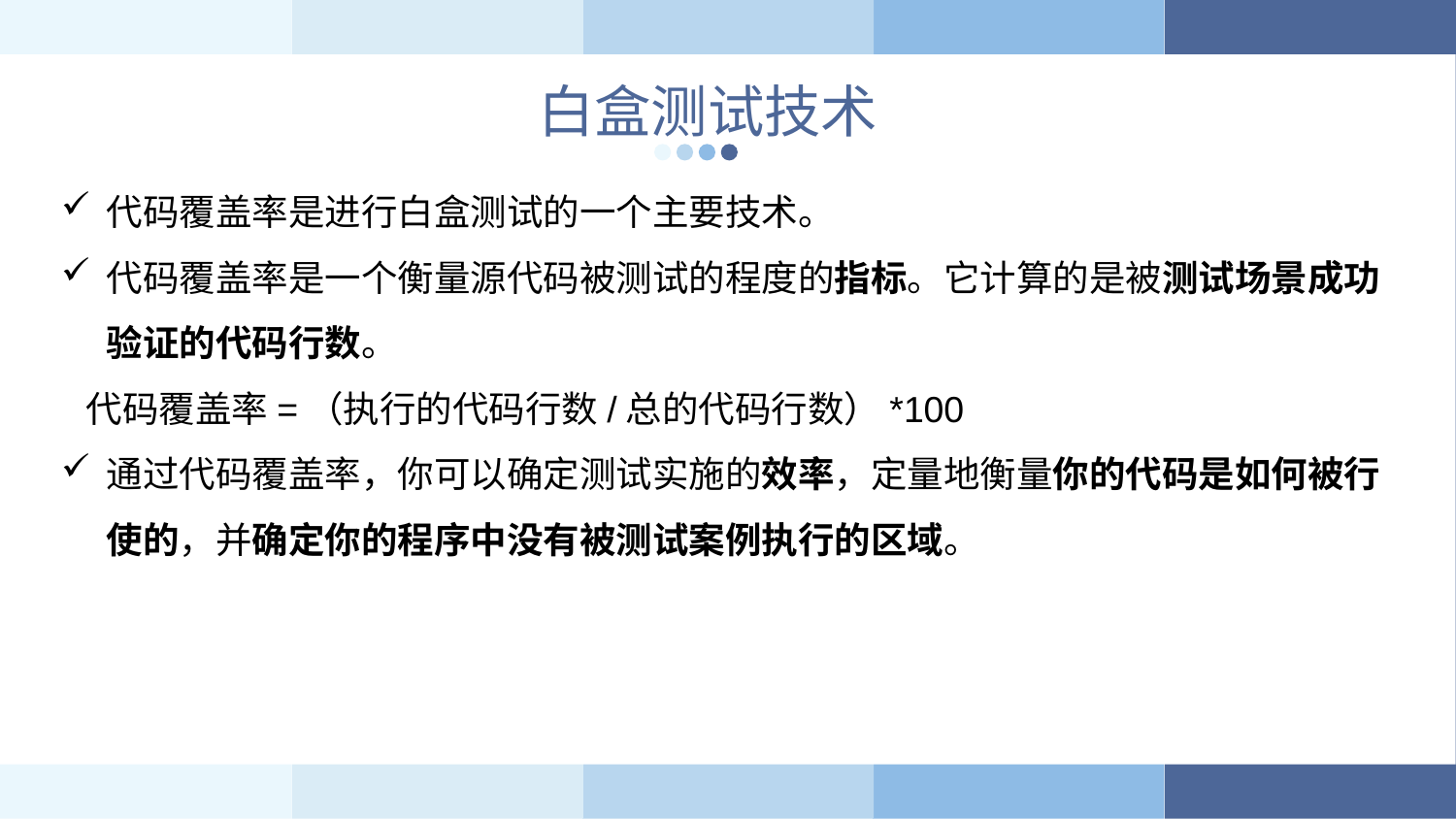

白盒测试技术

代码覆盖率是进行白盒测试的一个主要技术。
代码覆盖率是一个衡量源代码被测试的程度的指标。它计算的是被测试场景成功验证的代码行数。
  代码覆盖率=（执行的代码行数/总的代码行数）*100
通过代码覆盖率，你可以确定测试实施的效率，定量地衡量你的代码是如何被行使的，并确定你的程序中没有被测试案例执行的区域。